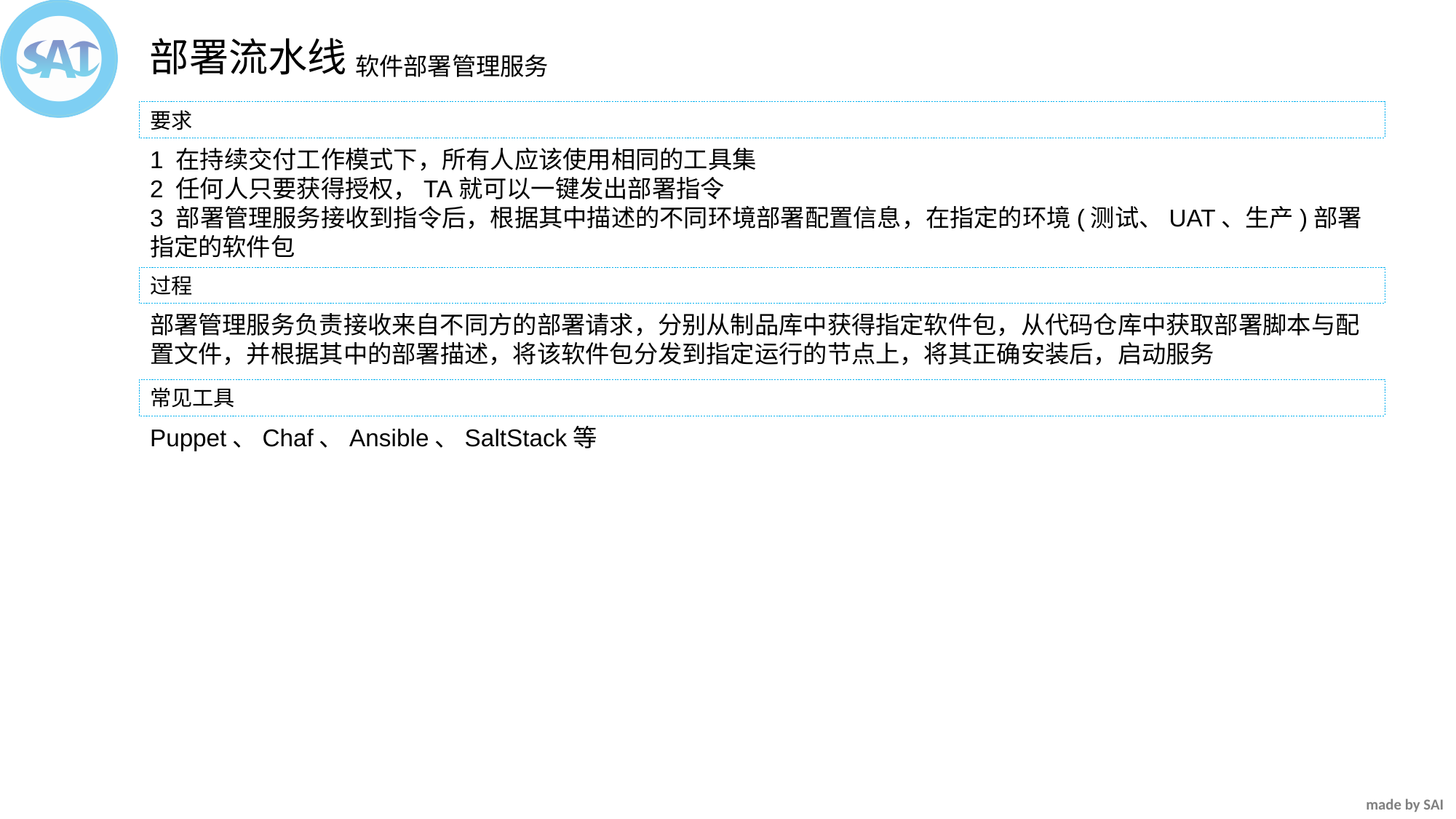

部署流水线
软件部署管理服务
要求
1 在持续交付工作模式下，所有人应该使用相同的工具集
2 任何人只要获得授权，TA就可以一键发出部署指令
3 部署管理服务接收到指令后，根据其中描述的不同环境部署配置信息，在指定的环境(测试、UAT、生产)部署指定的软件包
过程
部署管理服务负责接收来自不同方的部署请求，分别从制品库中获得指定软件包，从代码仓库中获取部署脚本与配置文件，并根据其中的部署描述，将该软件包分发到指定运行的节点上，将其正确安装后，启动服务
常见工具
Puppet、Chaf、Ansible、SaltStack等